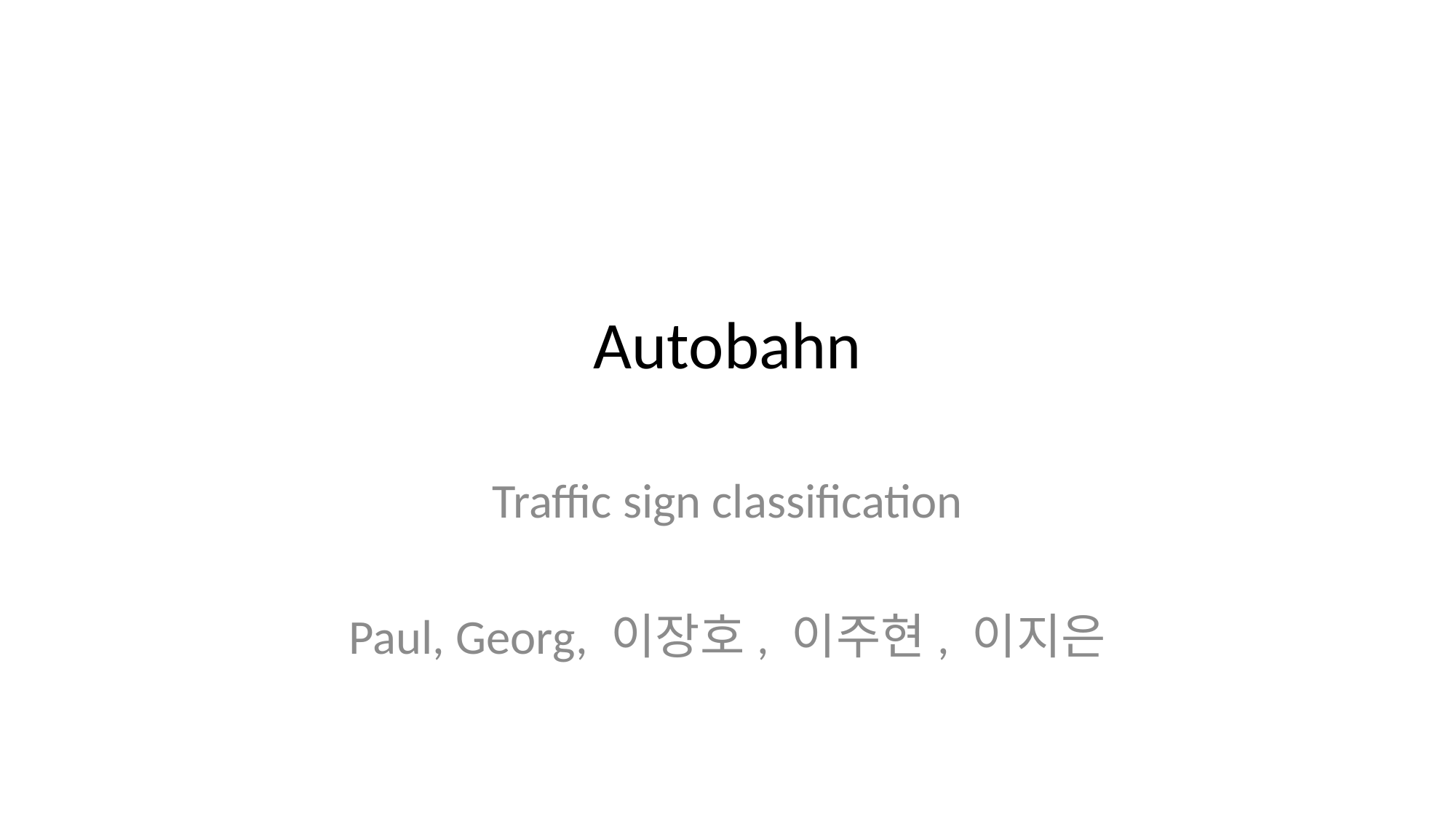

# Autobahn
Traffic sign classification

Paul, Georg, 이장호, 이주현, 이지은